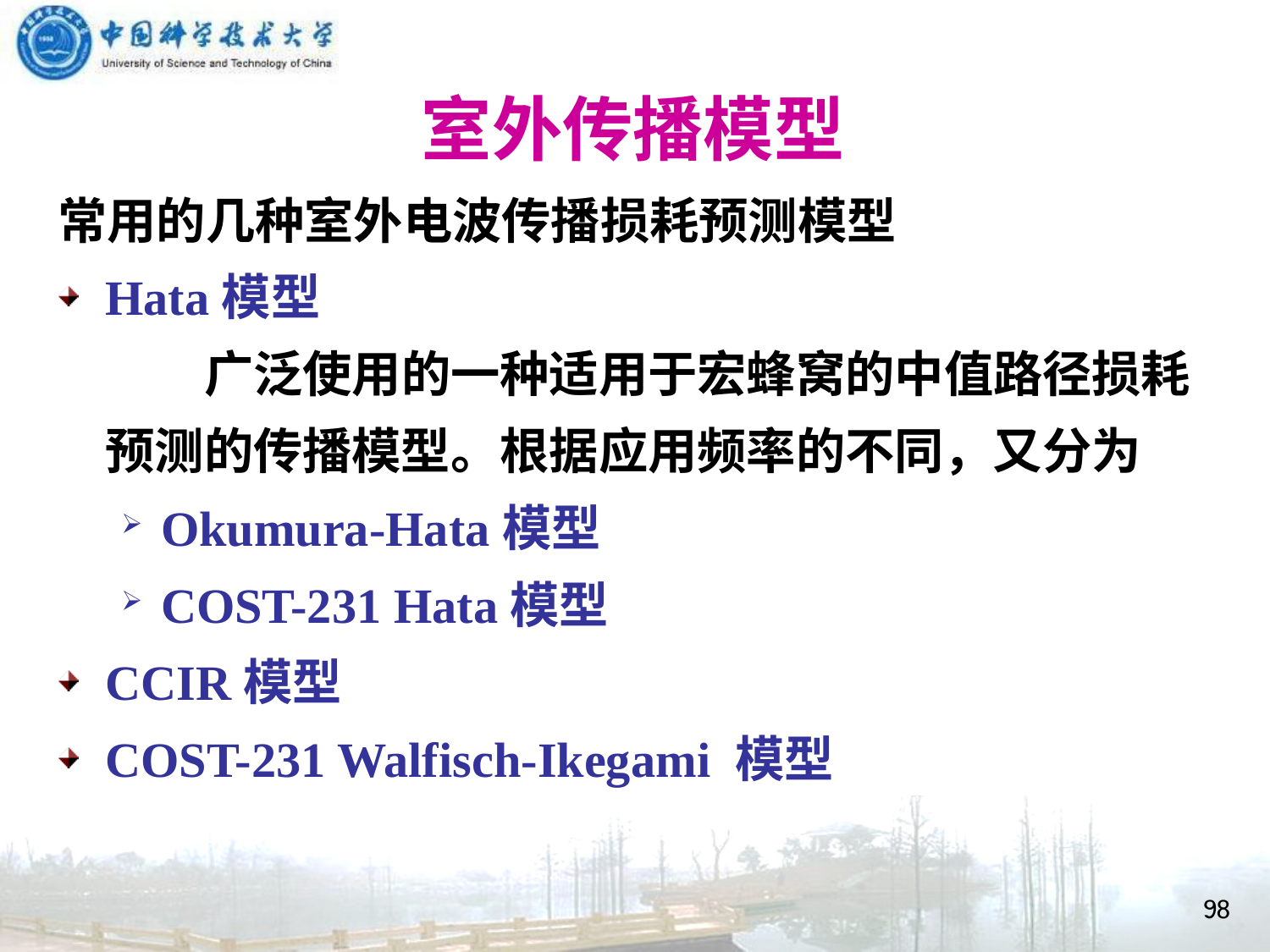

# 室外传播模型
常用的几种室外电波传播损耗预测模型
Hata模型
            广泛使用的一种适用于宏蜂窝的中值路径损耗预测的传播模型。根据应用频率的不同，又分为
Okumura-Hata模型
COST-231 Hata模型
CCIR模型
COST-231 Walfisch-Ikegami 模型
98